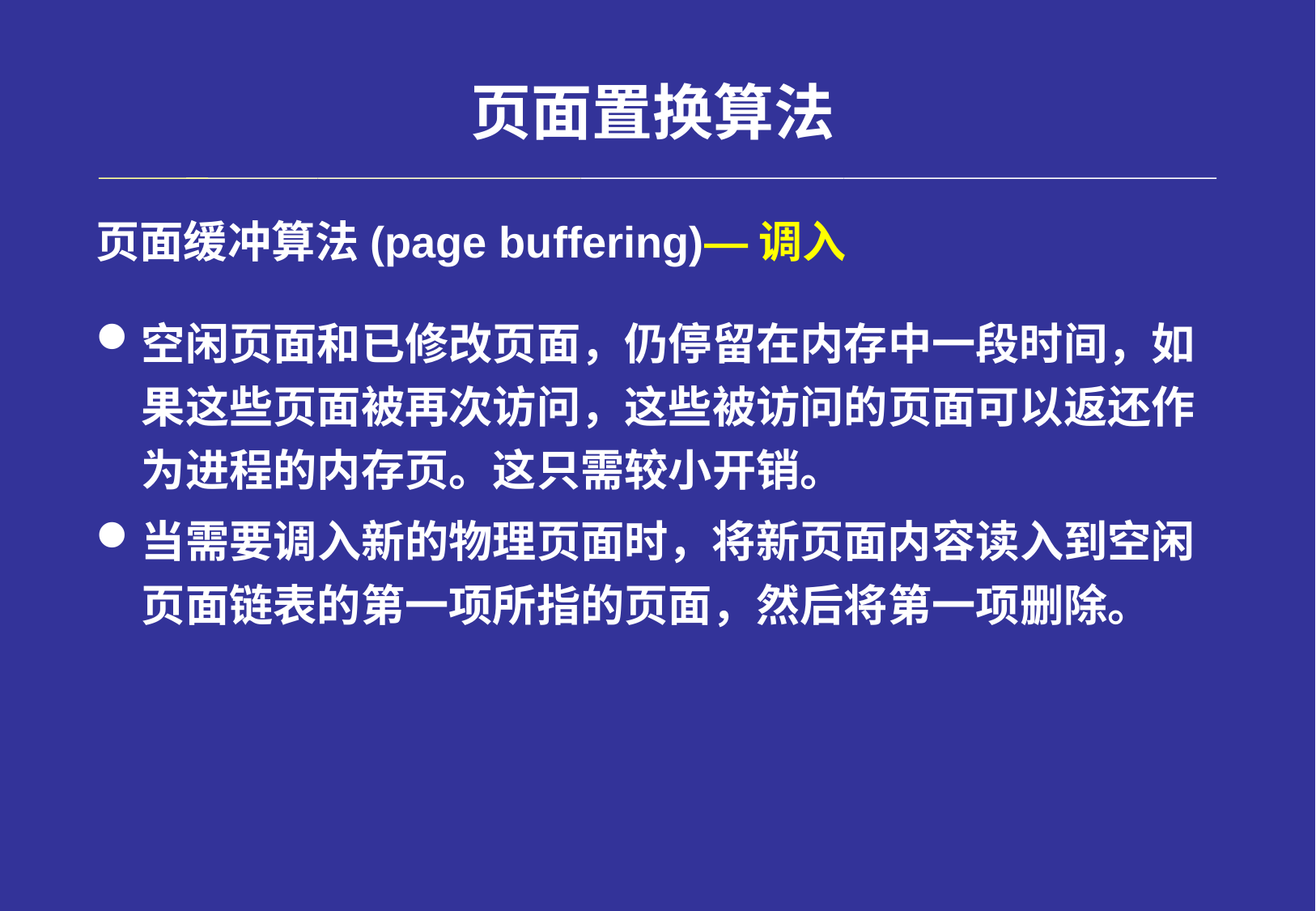

# 页面置换算法
页面缓冲算法(page buffering)—调入
空闲页面和已修改页面，仍停留在内存中一段时间，如果这些页面被再次访问，这些被访问的页面可以返还作为进程的内存页。这只需较小开销。
当需要调入新的物理页面时，将新页面内容读入到空闲页面链表的第一项所指的页面，然后将第一项删除。